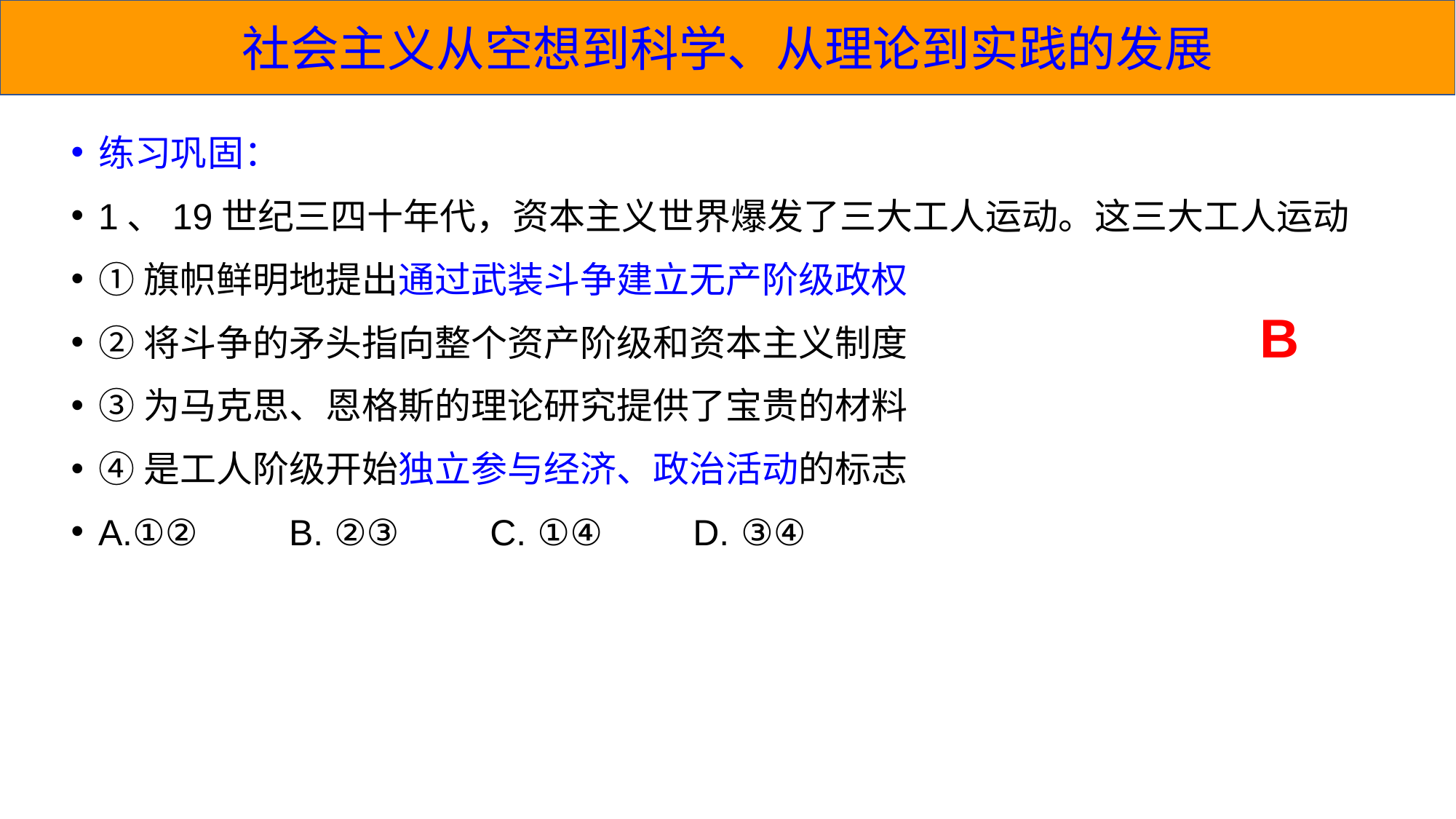

社会主义从空想到科学、从理论到实践的发展
练习巩固：
1、19世纪三四十年代，资本主义世界爆发了三大工人运动。这三大工人运动
①旗帜鲜明地提出通过武装斗争建立无产阶级政权
②将斗争的矛头指向整个资产阶级和资本主义制度
③为马克思、恩格斯的理论研究提供了宝贵的材料
④是工人阶级开始独立参与经济、政治活动的标志
A.①②         B. ②③         C. ①④         D. ③④
B